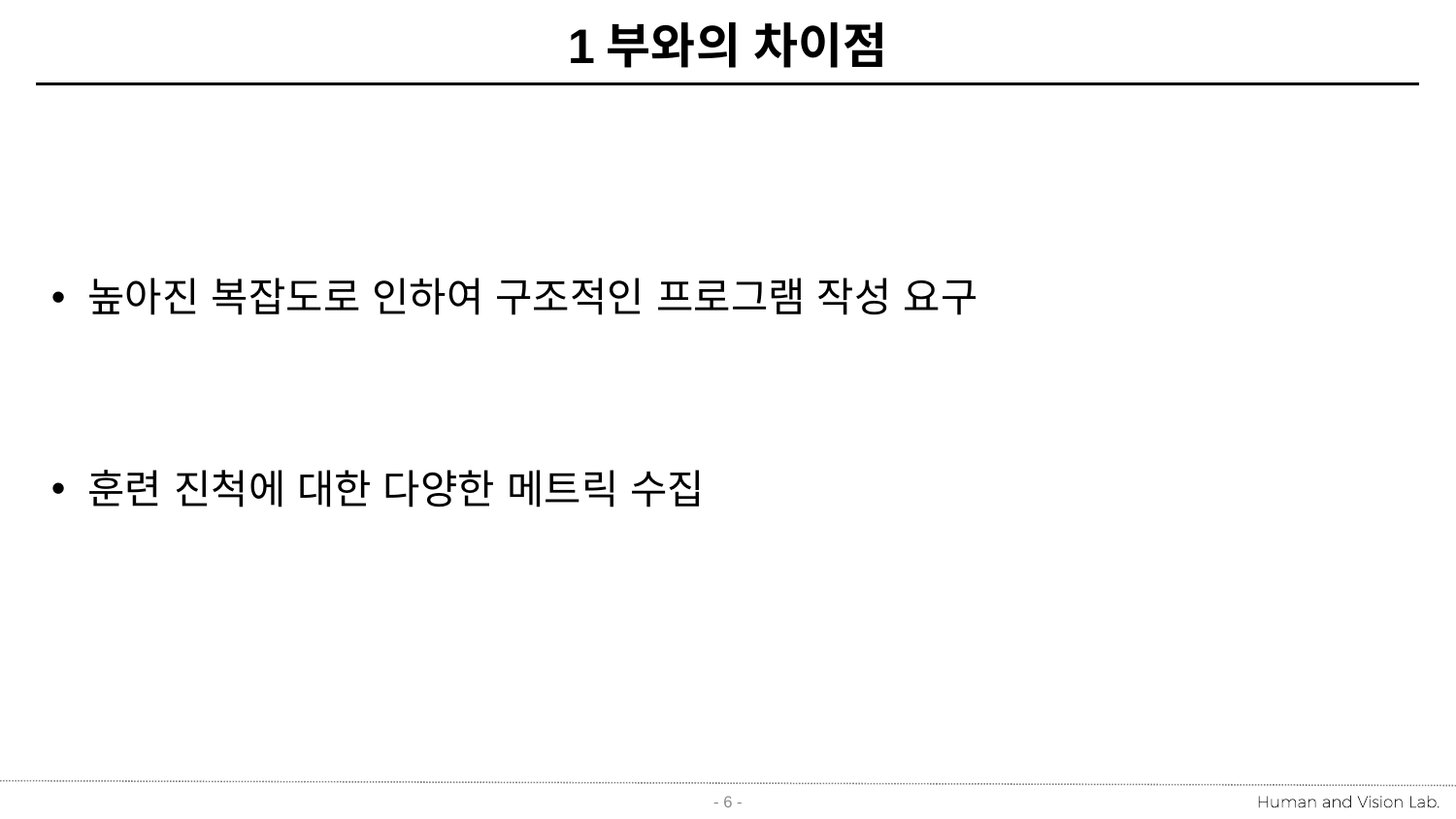

# 1부와의 차이점
높아진 복잡도로 인하여 구조적인 프로그램 작성 요구

훈련 진척에 대한 다양한 메트릭 수집
- 6 -